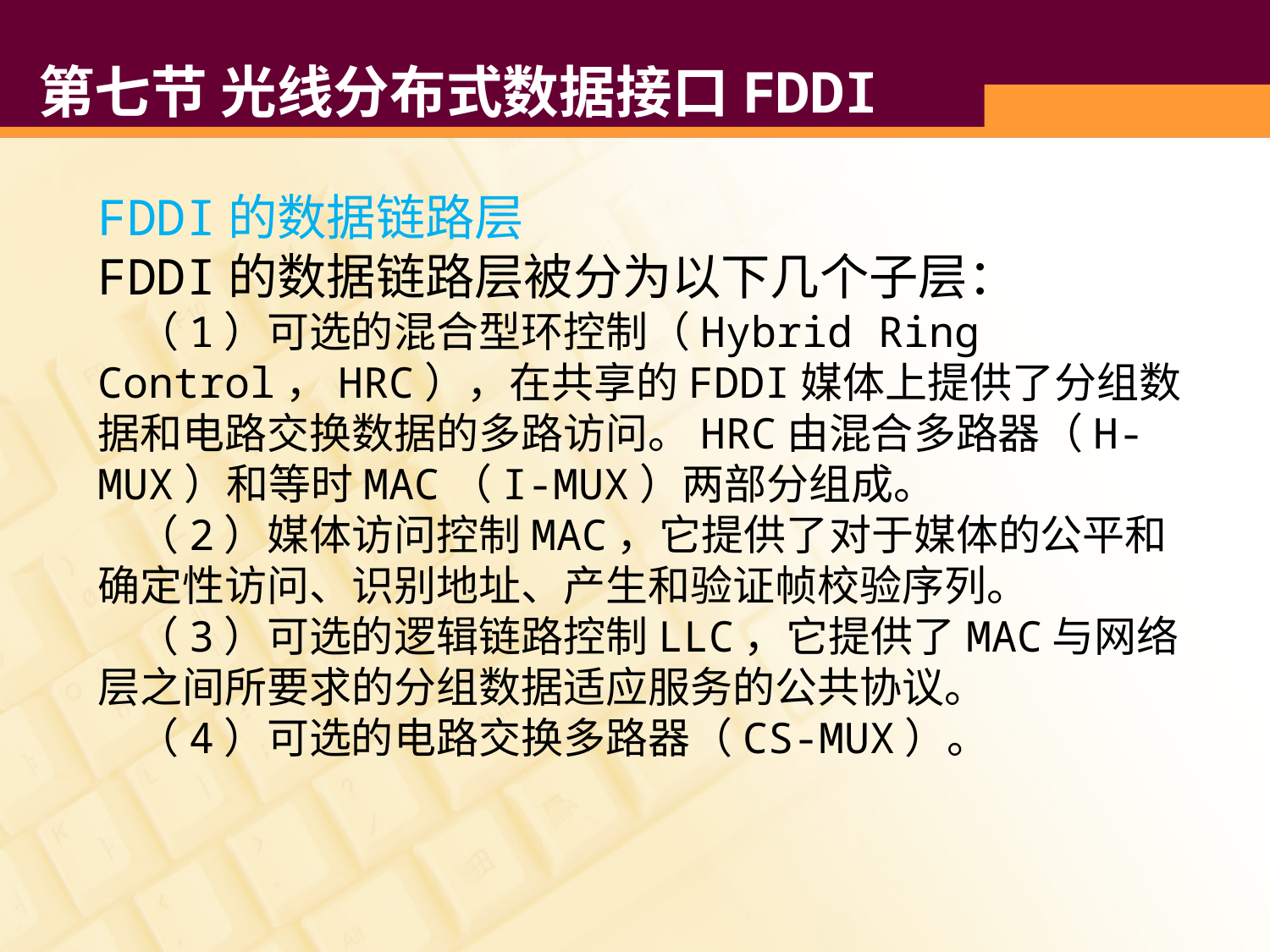

# 第七节 光线分布式数据接口FDDI
FDDI的数据链路层
FDDI的数据链路层被分为以下几个子层：
   （1）可选的混合型环控制（Hybrid Ring Control，HRC），在共享的FDDI媒体上提供了分组数据和电路交换数据的多路访问。HRC由混合多路器（H-MUX）和等时MAC（I-MUX）两部分组成。
   （2）媒体访问控制MAC，它提供了对于媒体的公平和确定性访问、识别地址、产生和验证帧校验序列。
   （3）可选的逻辑链路控制LLC，它提供了MAC与网络层之间所要求的分组数据适应服务的公共协议。
   （4）可选的电路交换多路器（CS-MUX）。